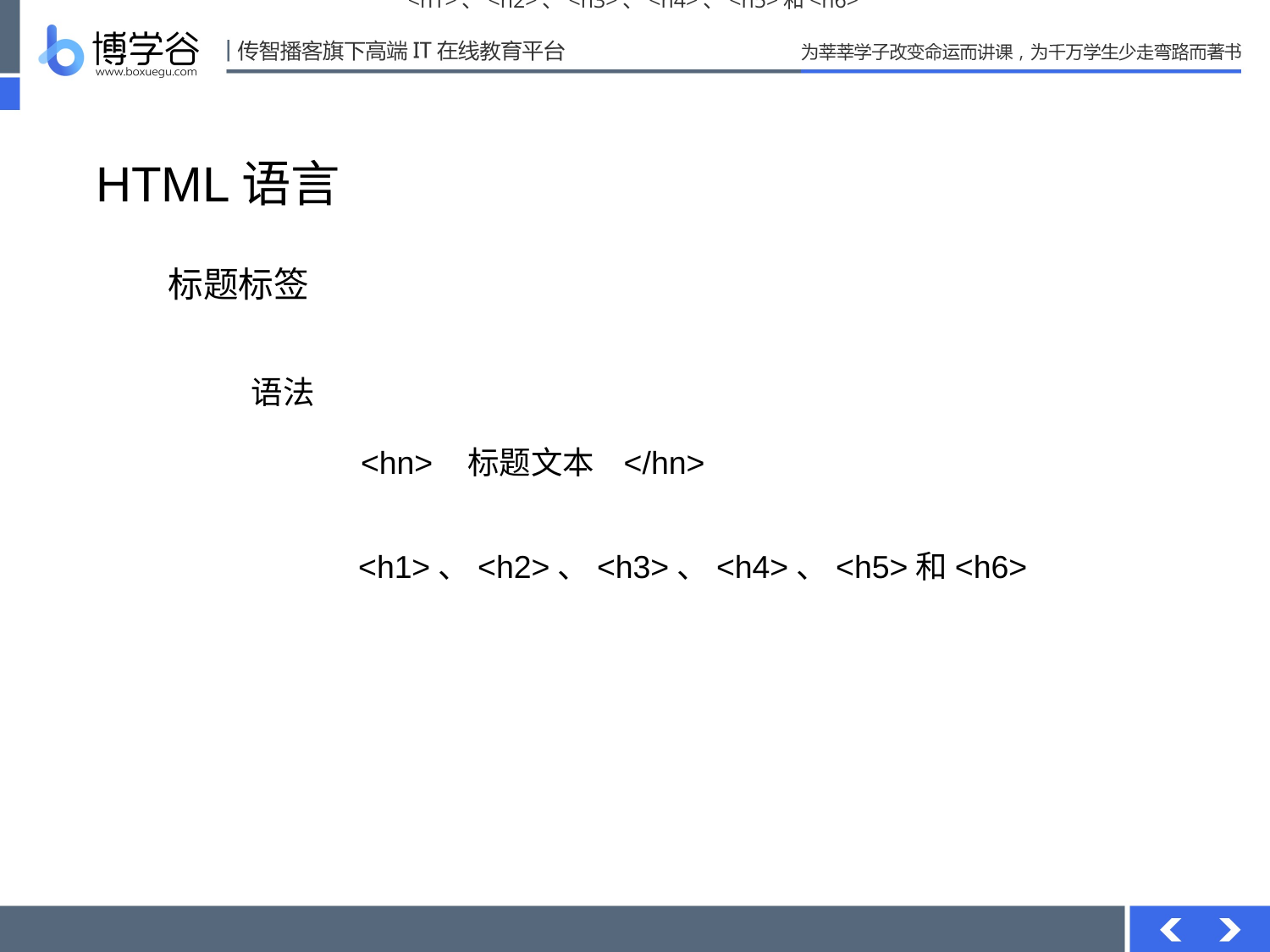

<h1>、<h2>、<h3>、<h4>、<h5>和<h6>
HTML语言
标题标签
语法
<hn>   标题文本   </hn>
 <h1>、<h2>、<h3>、<h4>、<h5>和<h6>